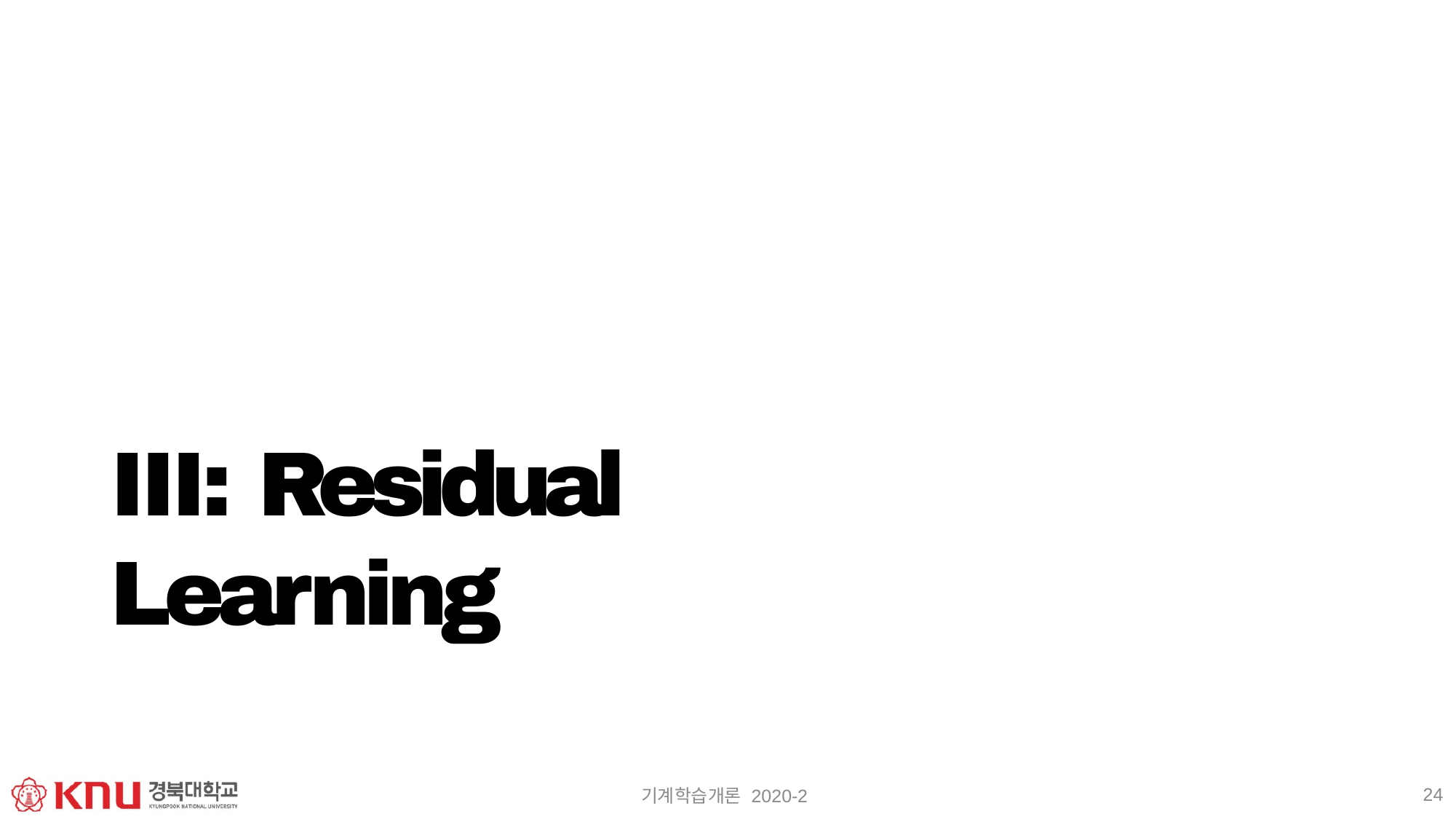

# III: Residual Learning
24
기계학습개론 2020-2